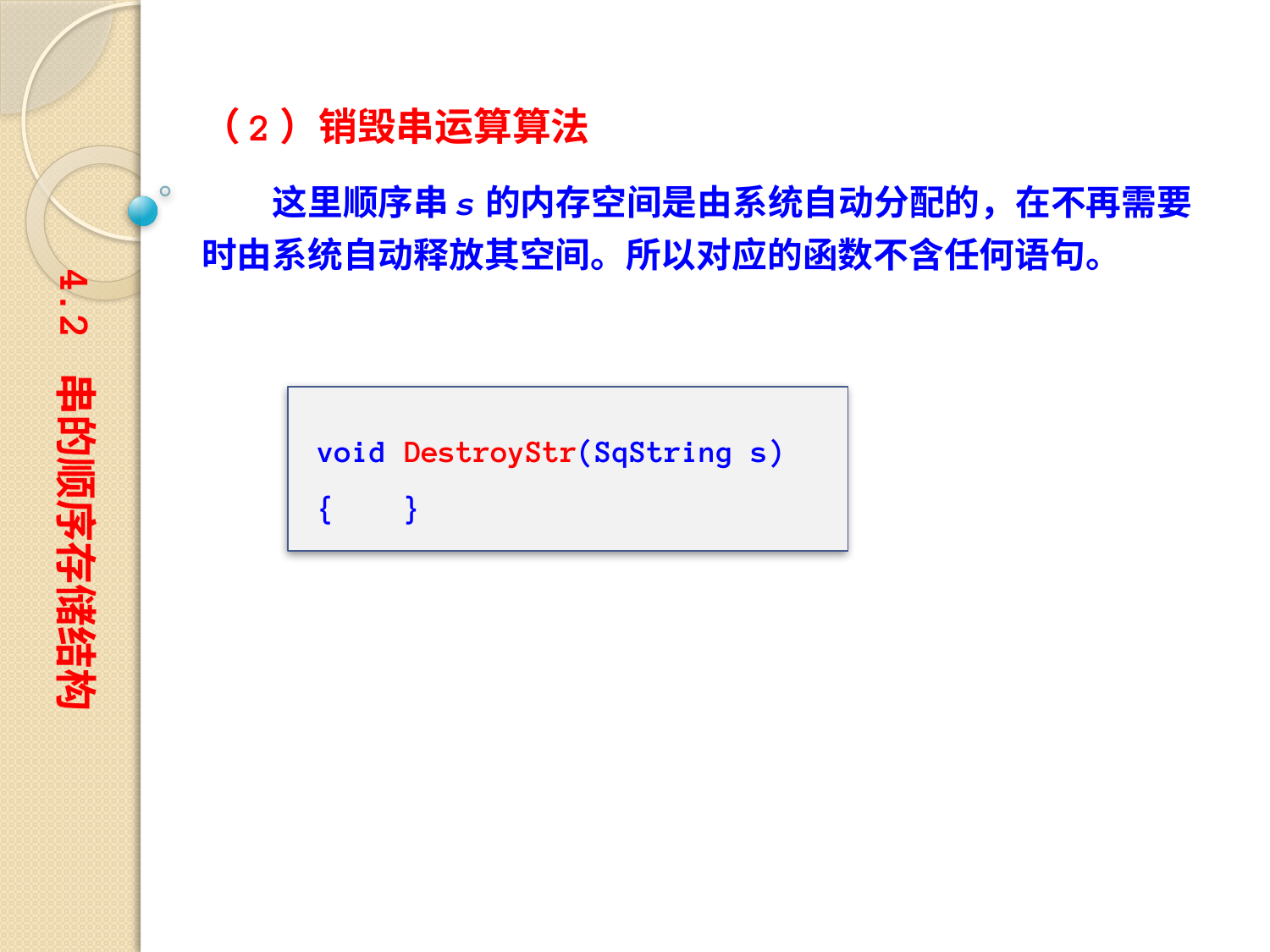

（2）销毁串运算算法
　　这里顺序串s的内存空间是由系统自动分配的，在不再需要时由系统自动释放其空间。所以对应的函数不含任何语句。
4.2 串的顺序存储结构
void DestroyStr(SqString s)
{    }